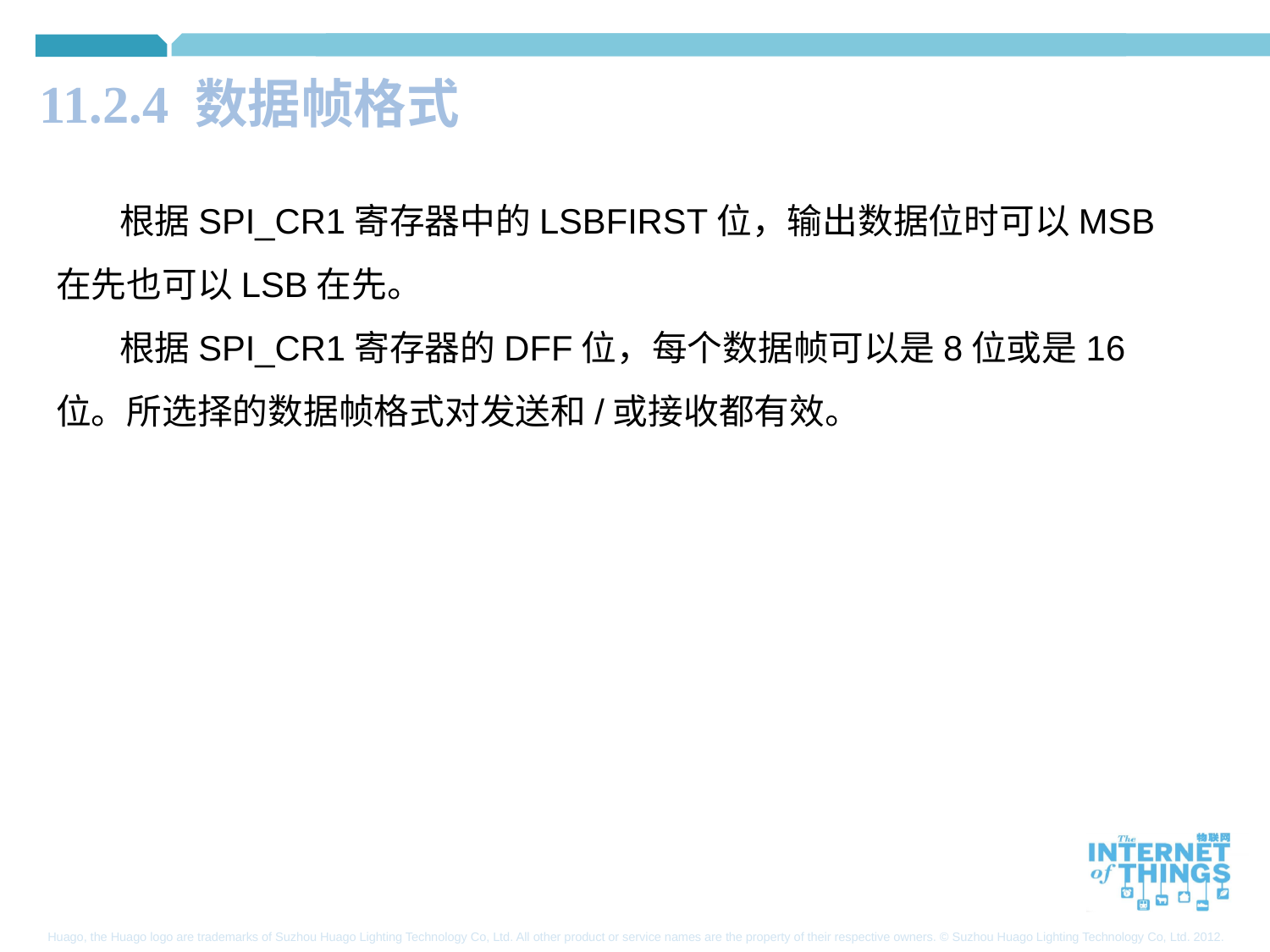

11.2.4 数据帧格式
根据SPI_CR1寄存器中的LSBFIRST位，输出数据位时可以MSB在先也可以LSB在先。
根据SPI_CR1寄存器的DFF位，每个数据帧可以是8位或是16位。所选择的数据帧格式对发送和/或接收都有效。